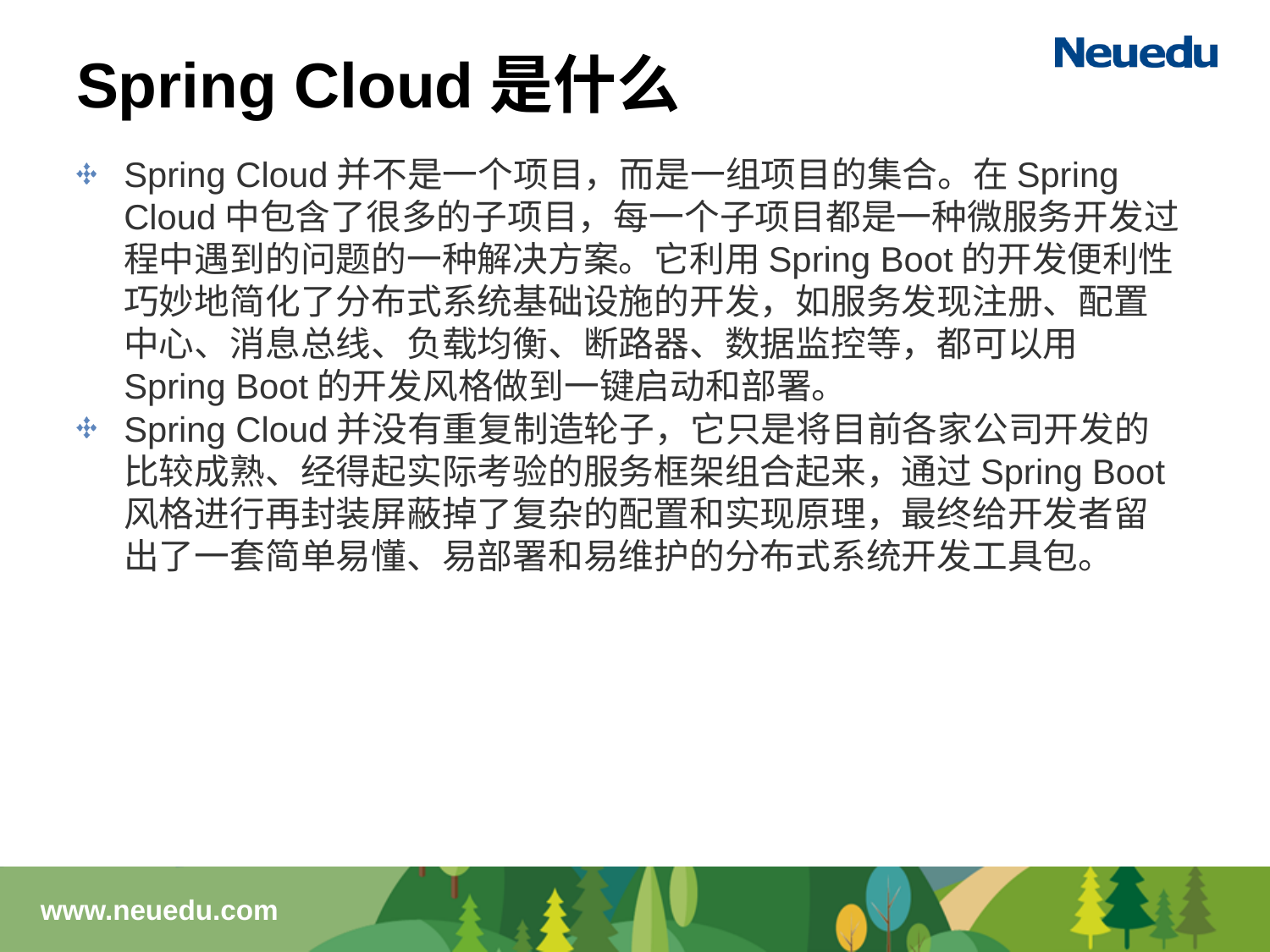

# Spring Cloud是什么
Spring Cloud并不是一个项目，而是一组项目的集合。在Spring Cloud中包含了很多的子项目，每一个子项目都是一种微服务开发过程中遇到的问题的一种解决方案。它利用Spring Boot的开发便利性巧妙地简化了分布式系统基础设施的开发，如服务发现注册、配置中心、消息总线、负载均衡、断路器、数据监控等，都可以用Spring Boot的开发风格做到一键启动和部署。
Spring Cloud并没有重复制造轮子，它只是将目前各家公司开发的比较成熟、经得起实际考验的服务框架组合起来，通过Spring Boot风格进行再封装屏蔽掉了复杂的配置和实现原理，最终给开发者留出了一套简单易懂、易部署和易维护的分布式系统开发工具包。